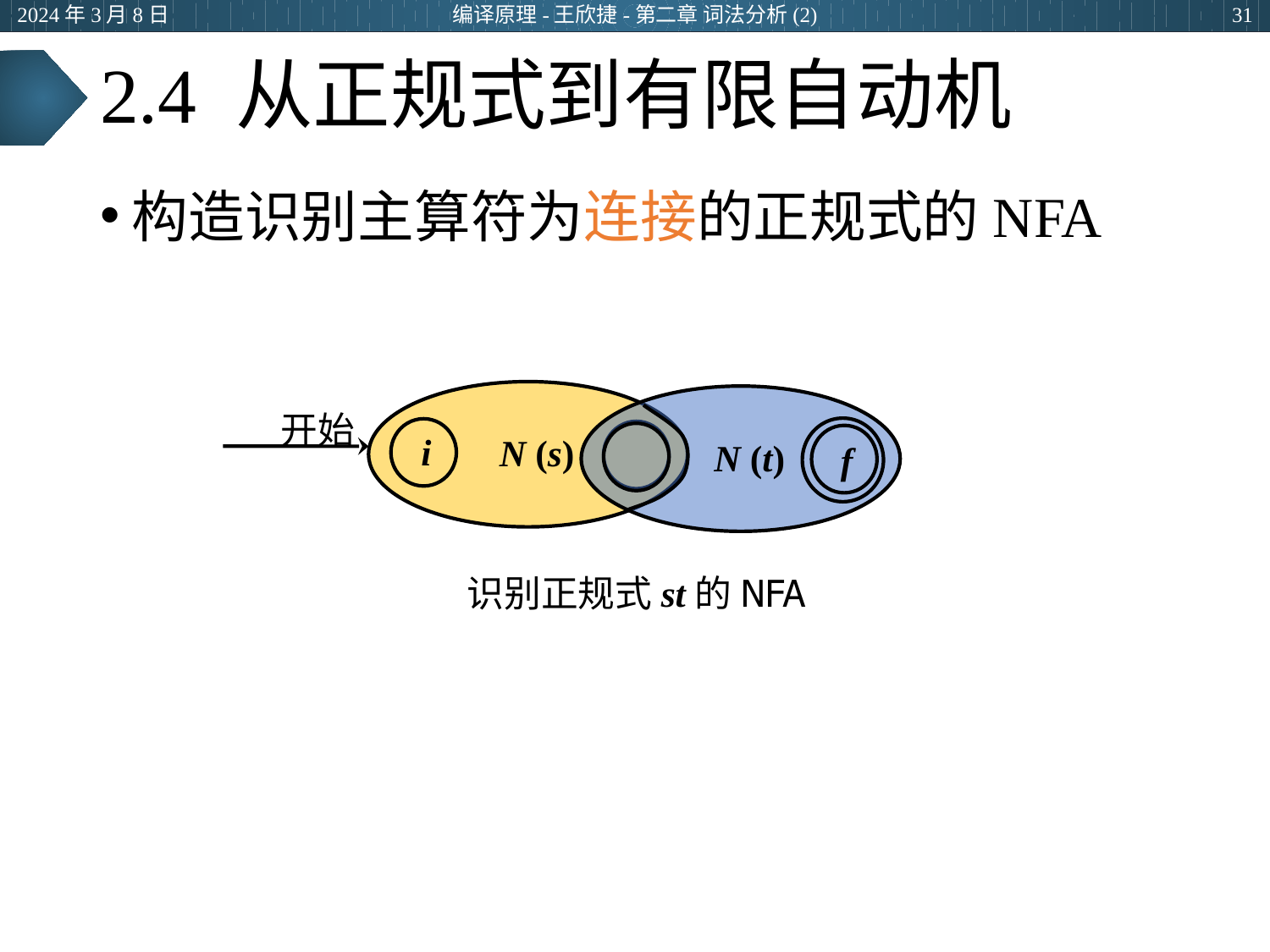

2024年3月8日
编译原理-王欣捷-第二章 词法分析(2)
31
# 2.4 从正规式到有限自动机
构造识别主算符为连接的正规式的NFA

开始

N (s)
N (t)

f
i

识别正规式st的NFA